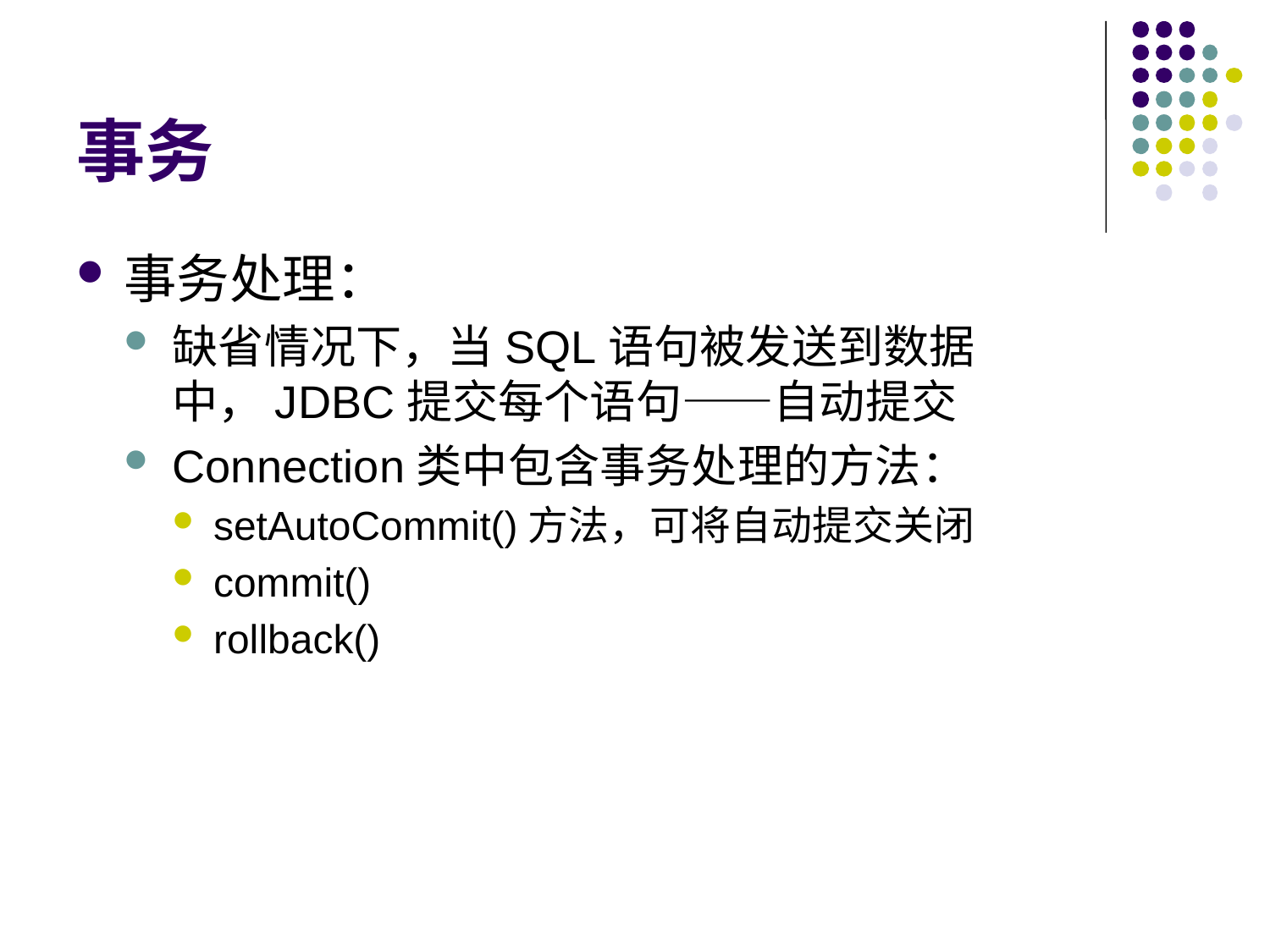

# 事务
事务处理：
缺省情况下，当SQL语句被发送到数据中，JDBC提交每个语句——自动提交
Connection类中包含事务处理的方法：
setAutoCommit()方法，可将自动提交关闭
commit()
rollback()